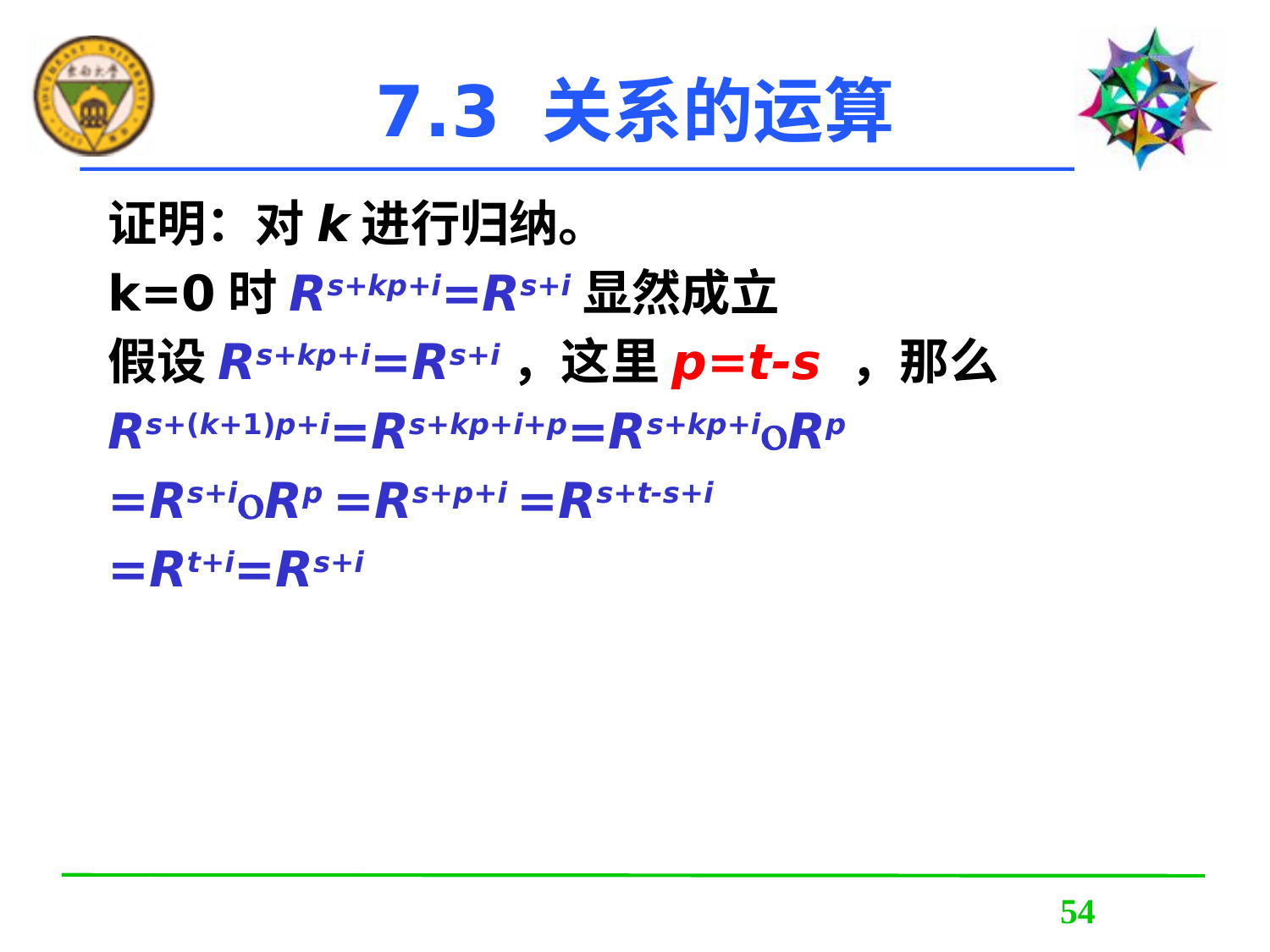

7.3 关系的运算
证明：对k进行归纳。
k=0时Rs+kp+i=Rs+i显然成立
假设Rs+kp+i=Rs+i，这里p=t-s ，那么
Rs+(k+1)p+i=Rs+kp+i+p=Rs+kp+iοRp
=Rs+iοRp =Rs+p+i =Rs+t-s+i
=Rt+i=Rs+i